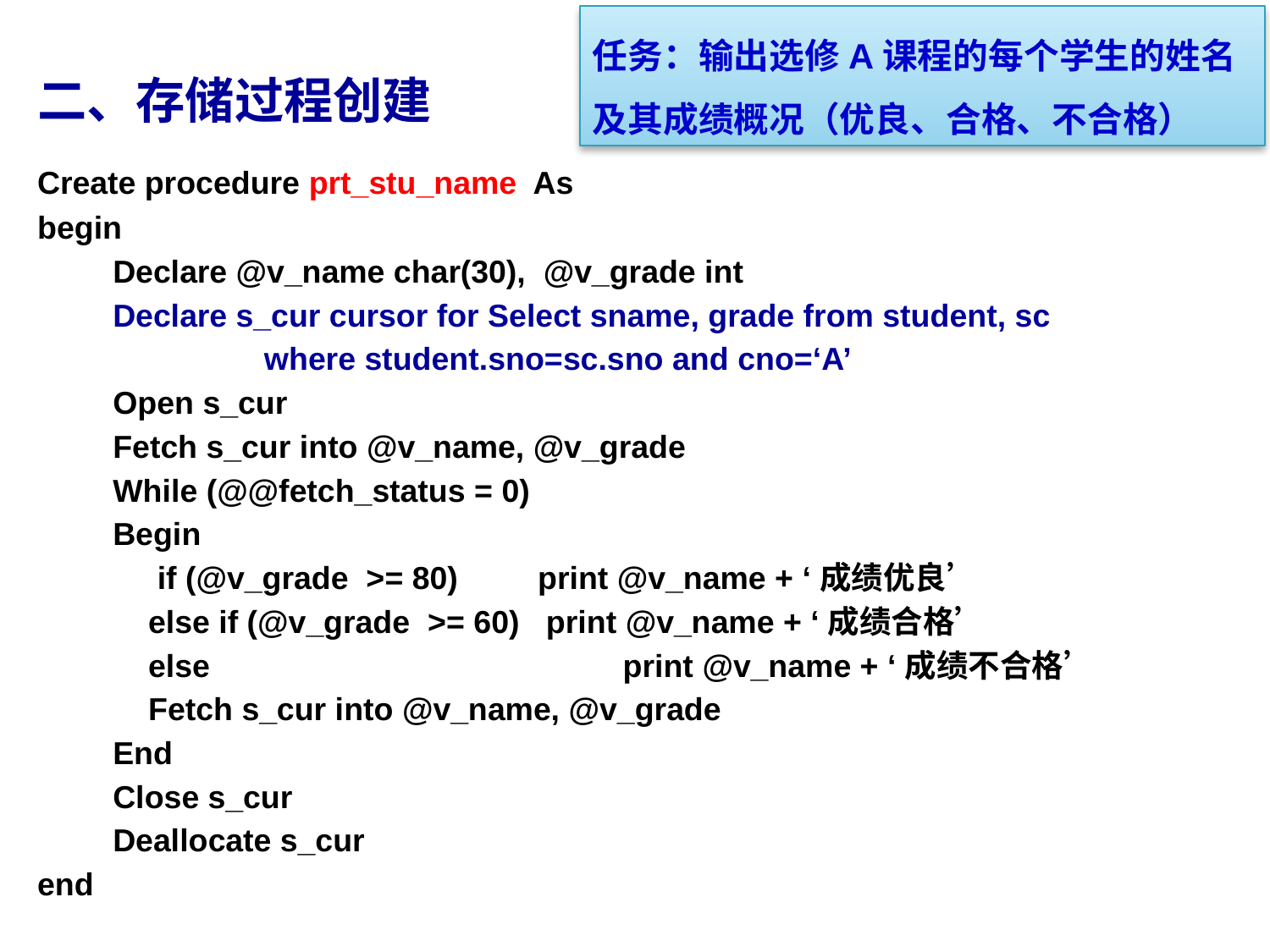

任务：输出选修A课程的每个学生的姓名及其成绩概况（优良、合格、不合格）
二、存储过程创建
Create procedure prt_stu_name  As
begin
Declare @v_name char(30),  @v_grade int
Declare s_cur cursor for Select sname, grade from student, sc
                 where student.sno=sc.sno and cno=‘A’
Open s_cur
Fetch s_cur into @v_name, @v_grade
While (@@fetch_status = 0)
Begin
     if (@v_grade  >= 80)         print @v_name + ‘成绩优良’
    else if (@v_grade  >= 60)   print @v_name + ‘成绩合格’
    else    	                             print @v_name + ‘成绩不合格’
    Fetch s_cur into @v_name, @v_grade
End
Close s_cur
Deallocate s_cur
end